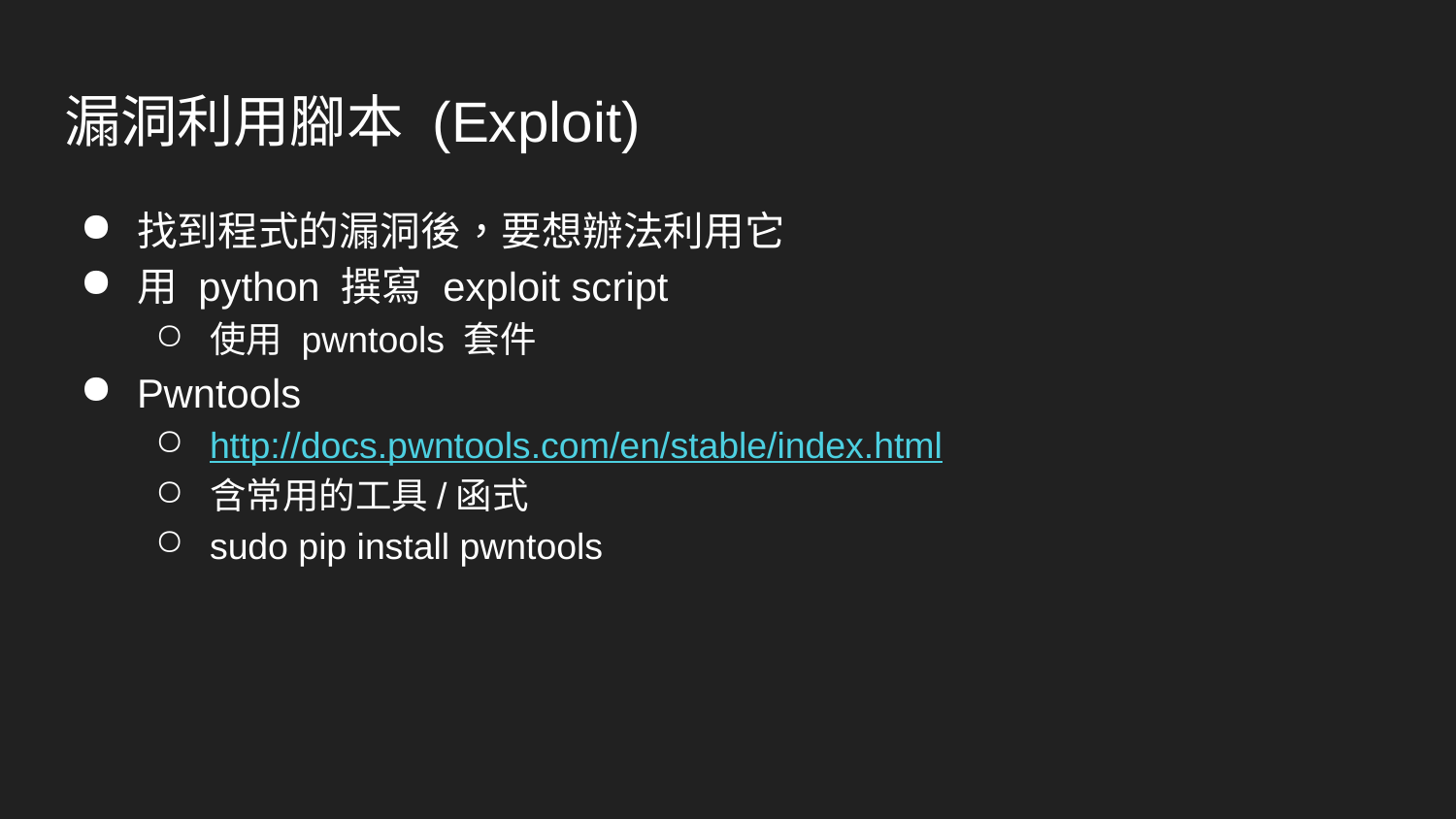

# 漏洞利用腳本 (Exploit)
找到程式的漏洞後，要想辦法利用它
用 python 撰寫 exploit script
使用 pwntools 套件
Pwntools
http://docs.pwntools.com/en/stable/index.html
含常用的工具/函式
sudo pip install pwntools